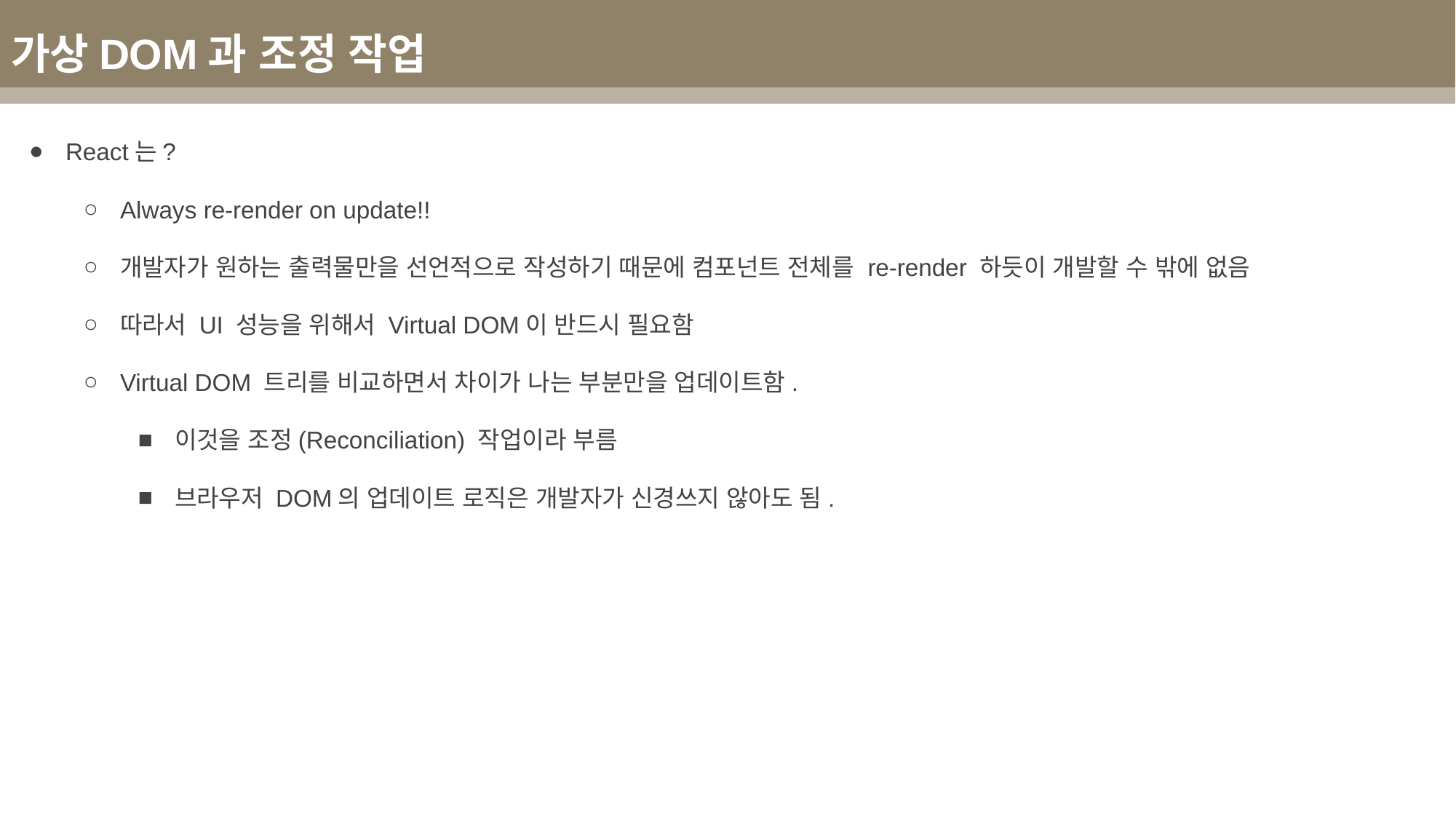

가상DOM과 조정 작업
React는?
Always re-render on update!!
개발자가 원하는 출력물만을 선언적으로 작성하기 때문에 컴포넌트 전체를 re-render 하듯이 개발할 수 밖에 없음
따라서 UI 성능을 위해서 Virtual DOM이 반드시 필요함
Virtual DOM 트리를 비교하면서 차이가 나는 부분만을 업데이트함.
이것을 조정(Reconciliation) 작업이라 부름
브라우저 DOM의 업데이트 로직은 개발자가 신경쓰지 않아도 됨.